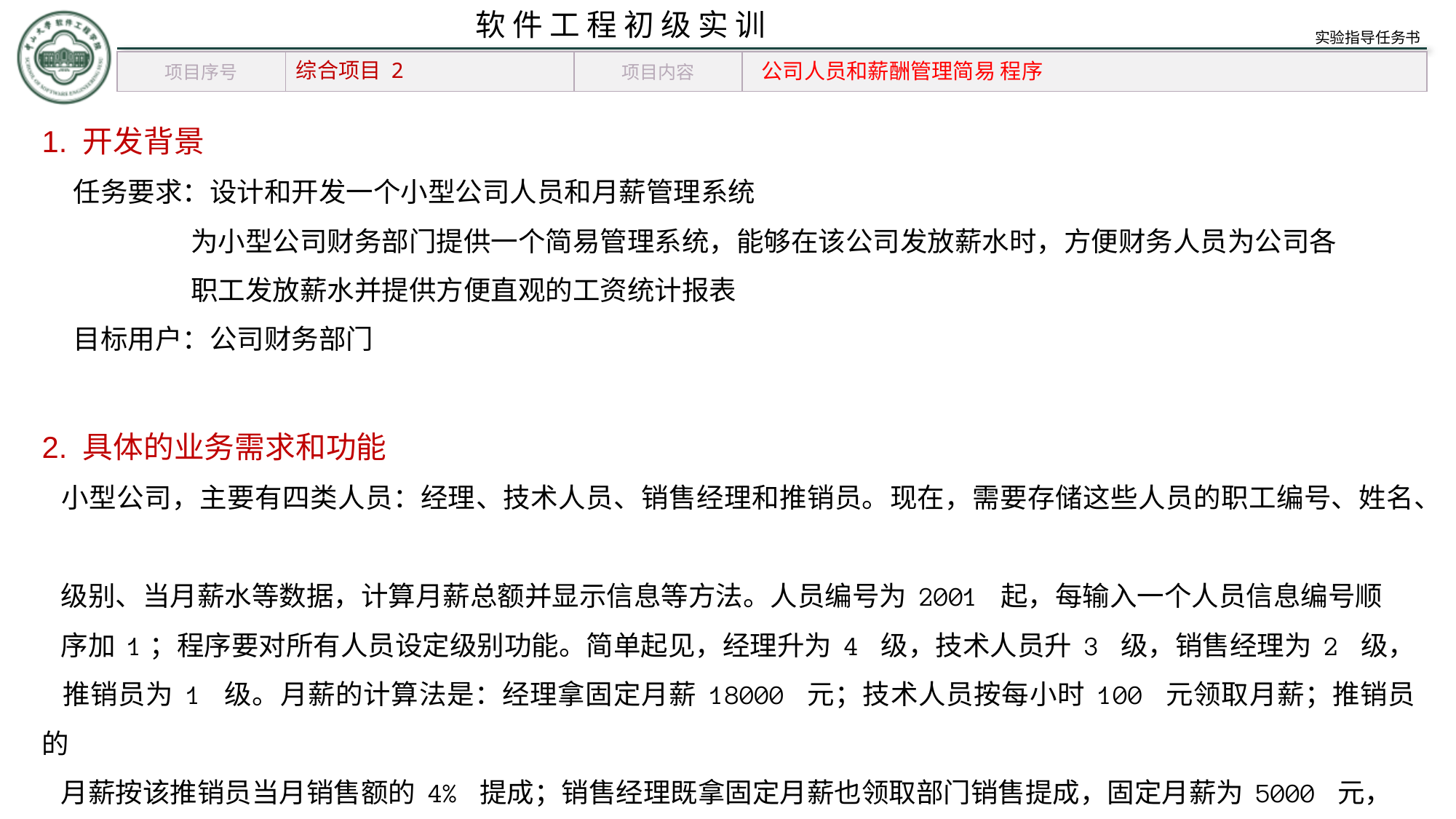

综合项目 2
公司人员和薪酬管理简易 程序
1. 开发背景
    任务要求：设计和开发一个小型公司人员和月薪管理系统
                       为小型公司财务部门提供一个简易管理系统，能够在该公司发放薪水时，方便财务人员为公司各
                       职工发放薪水并提供方便直观的工资统计报表
    目标用户：公司财务部门

2. 具体的业务需求和功能
  小型公司，主要有四类人员：经理、技术人员、销售经理和推销员。现在，需要存储这些人员的职工编号、姓名、
  级别、当月薪水等数据，计算月薪总额并显示信息等方法。人员编号为 2001 起，每输入一个人员信息编号顺
  序加 1；程序要对所有人员设定级别功能。简单起见，经理升为 4 级，技术人员升 3 级，销售经理为 2 级，
  推销员为 1 级。月薪的计算法是：经理拿固定月薪 18000 元；技术人员按每小时 100 元领取月薪；推销员的
  月薪按该推销员当月销售额的 4% 提成；销售经理既拿固定月薪也领取部门销售提成，固定月薪为 5000 元，
  销售提成为所管辖部门当月销售总额的 2%